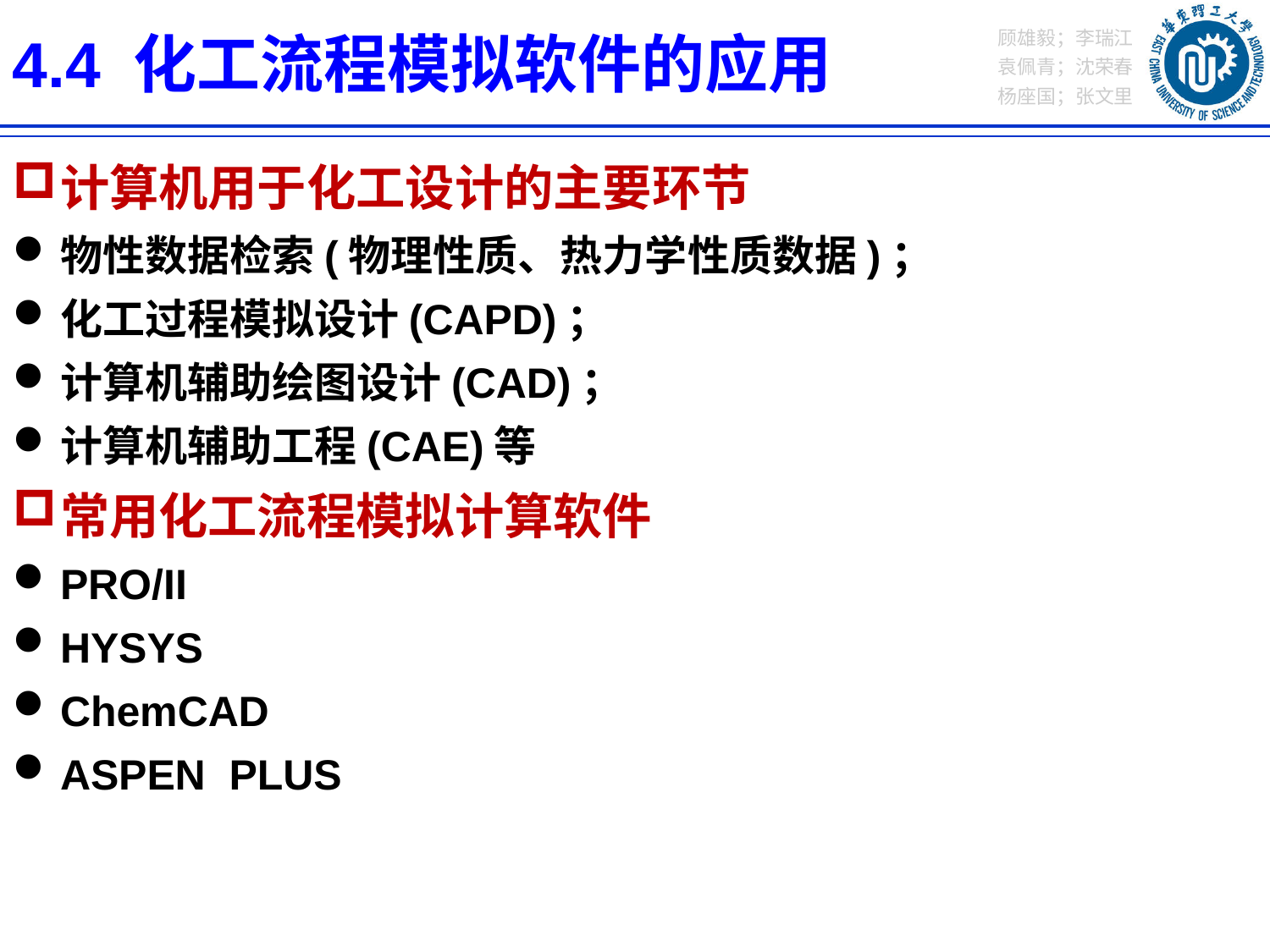

4.4 化工流程模拟软件的应用
计算机用于化工设计的主要环节
物性数据检索(物理性质、热力学性质数据)；
化工过程模拟设计(CAPD)；
计算机辅助绘图设计(CAD)；
计算机辅助工程(CAE)等
常用化工流程模拟计算软件
PRO/II
HYSYS
ChemCAD
ASPEN  PLUS